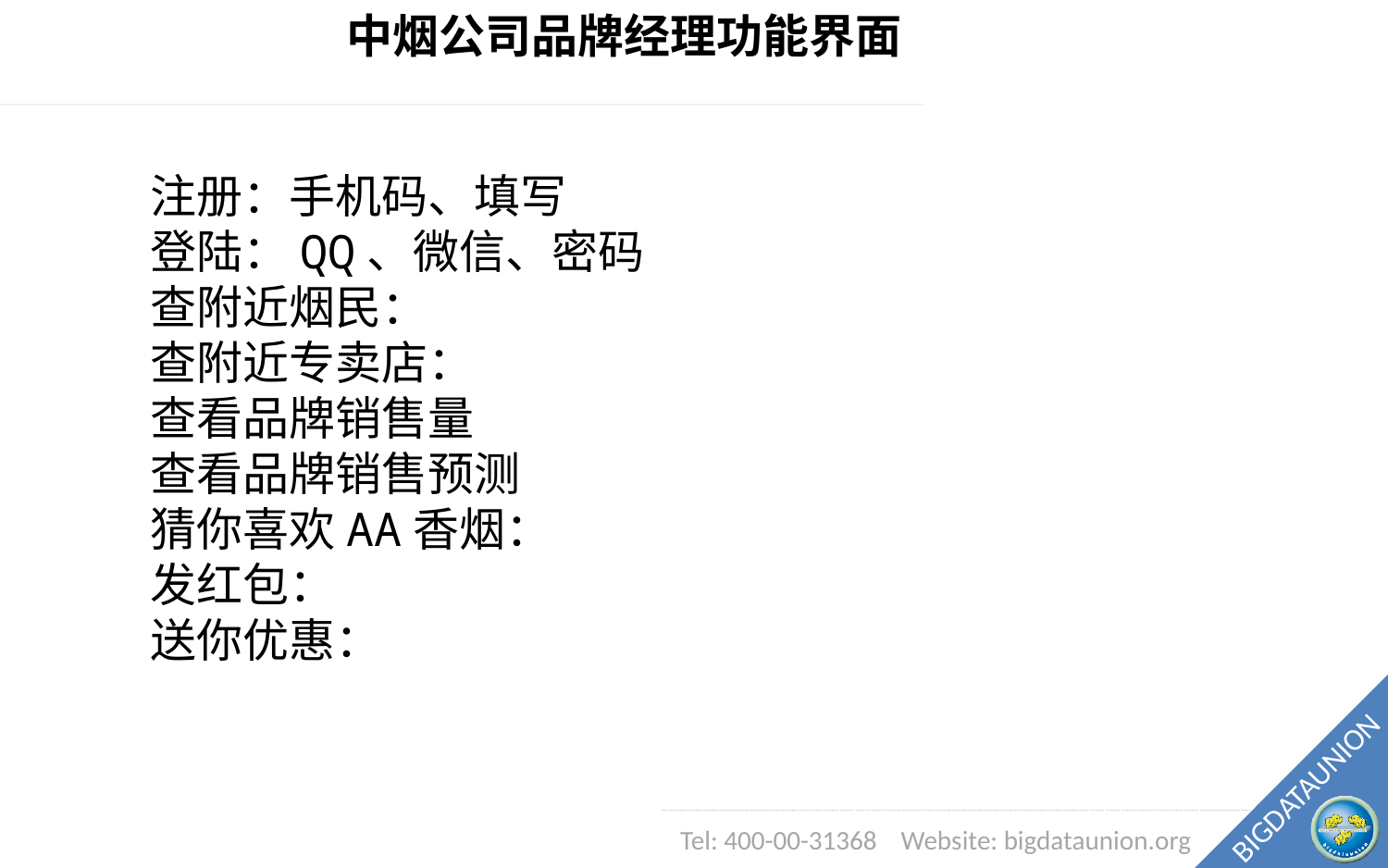

中烟公司品牌经理功能界面
注册：手机码、填写
登陆：QQ、微信、密码
查附近烟民：
查附近专卖店：
查看品牌销售量
查看品牌销售预测
猜你喜欢AA香烟：
发红包：
送你优惠：